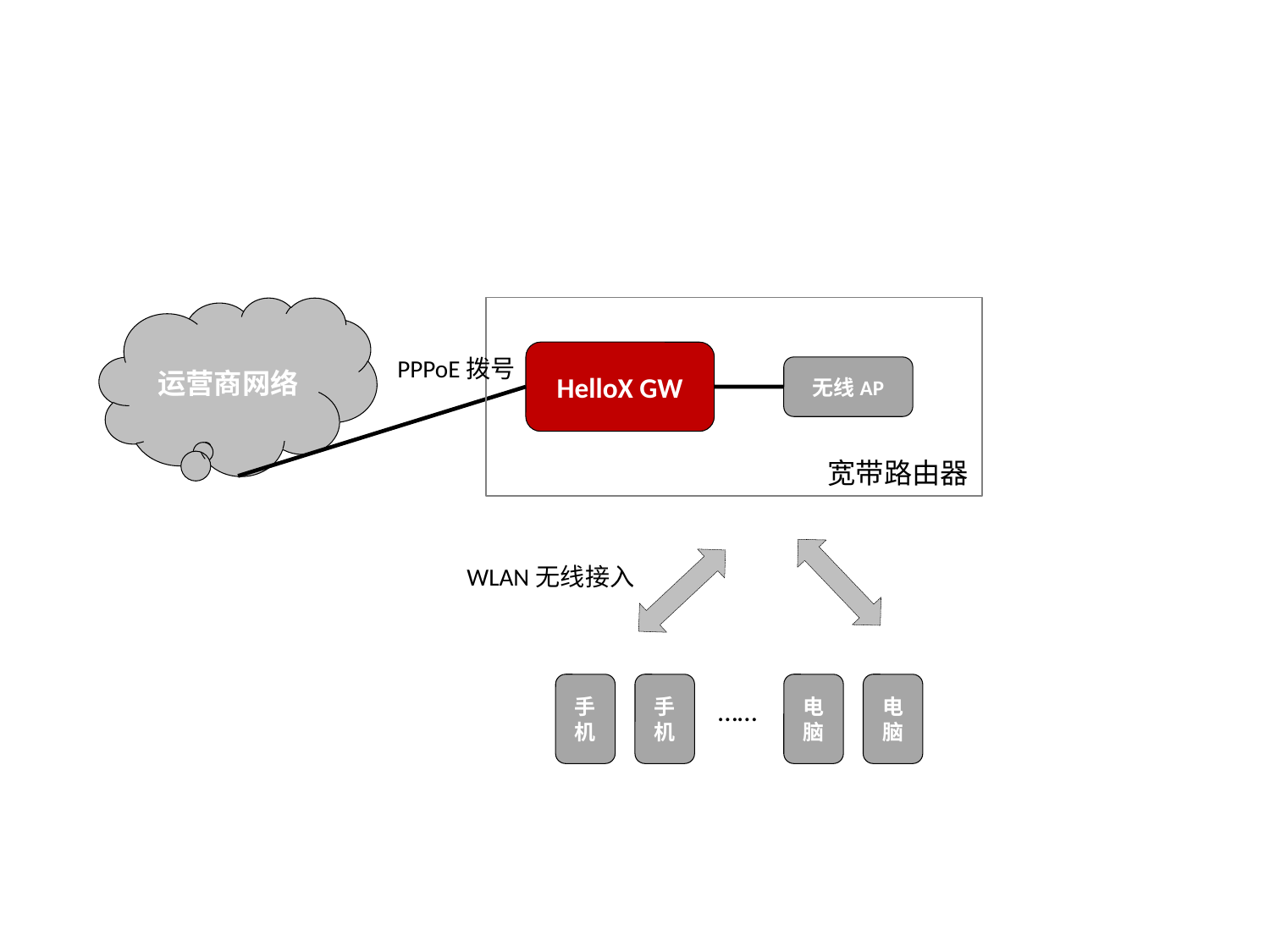

运营商网络

HelloX GW
PPPoE拨号
无线AP
宽带路由器

WLAN无线接入
手机
手机
电脑
电脑
……